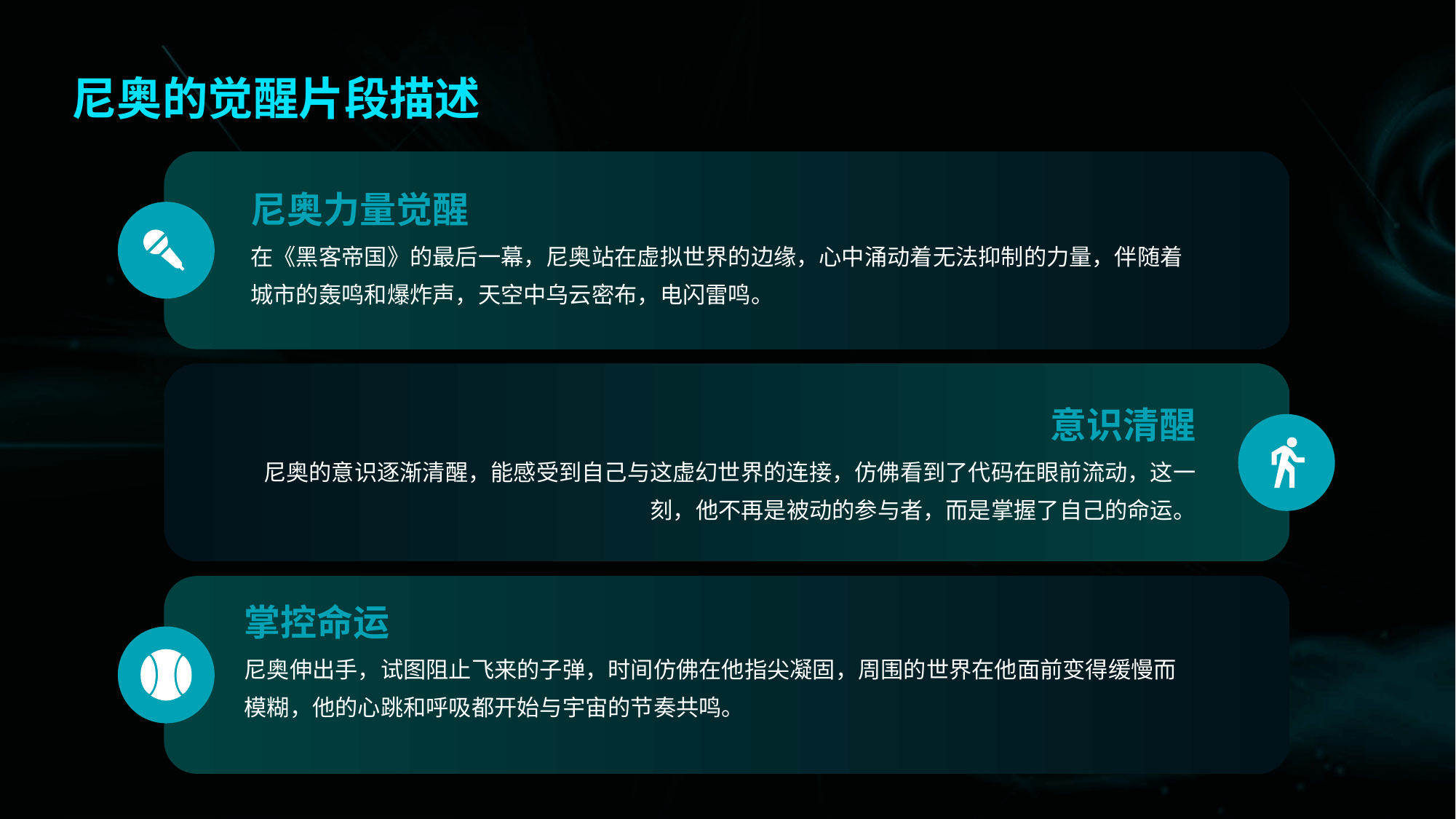

尼奥的觉醒片段描述

尼奥力量觉醒

在《黑客帝国》的最后一幕，尼奥站在虚拟世界的边缘，心中涌动着无法抑制的力量，伴随着城市的轰鸣和爆炸声，天空中乌云密布，电闪雷鸣。

意识清醒

尼奥的意识逐渐清醒，能感受到自己与这虚幻世界的连接，仿佛看到了代码在眼前流动，这一刻，他不再是被动的参与者，而是掌握了自己的命运。

掌控命运

尼奥伸出手，试图阻止飞来的子弹，时间仿佛在他指尖凝固，周围的世界在他面前变得缓慢而模糊，他的心跳和呼吸都开始与宇宙的节奏共鸣。